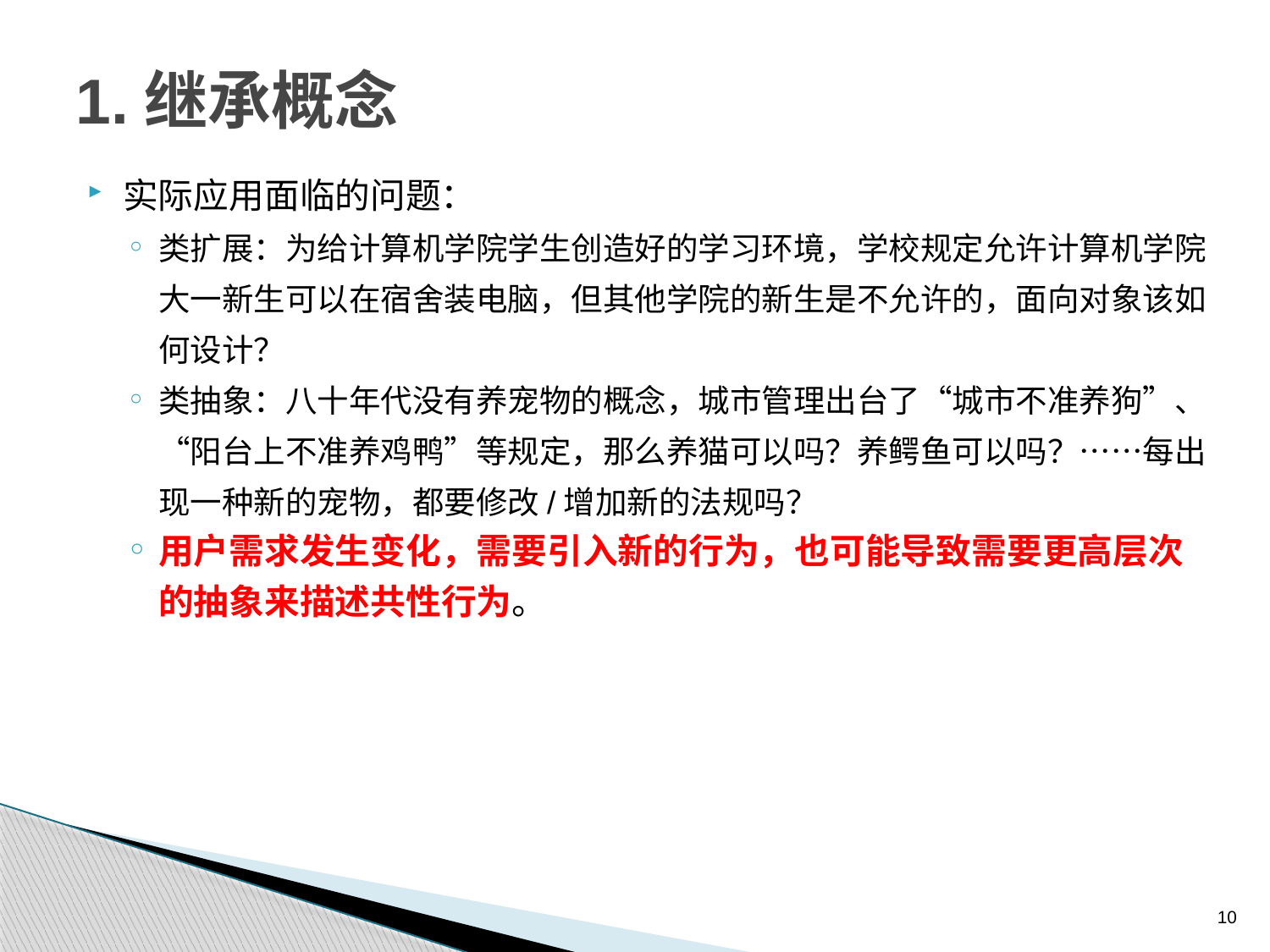

# 1.继承概念
实际应用面临的问题：
类扩展：为给计算机学院学生创造好的学习环境，学校规定允许计算机学院大一新生可以在宿舍装电脑，但其他学院的新生是不允许的，面向对象该如何设计？
类抽象：八十年代没有养宠物的概念，城市管理出台了“城市不准养狗”、 “阳台上不准养鸡鸭”等规定，那么养猫可以吗？养鳄鱼可以吗？……每出现一种新的宠物，都要修改/增加新的法规吗？
用户需求发生变化，需要引入新的行为，也可能导致需要更高层次的抽象来描述共性行为。

10